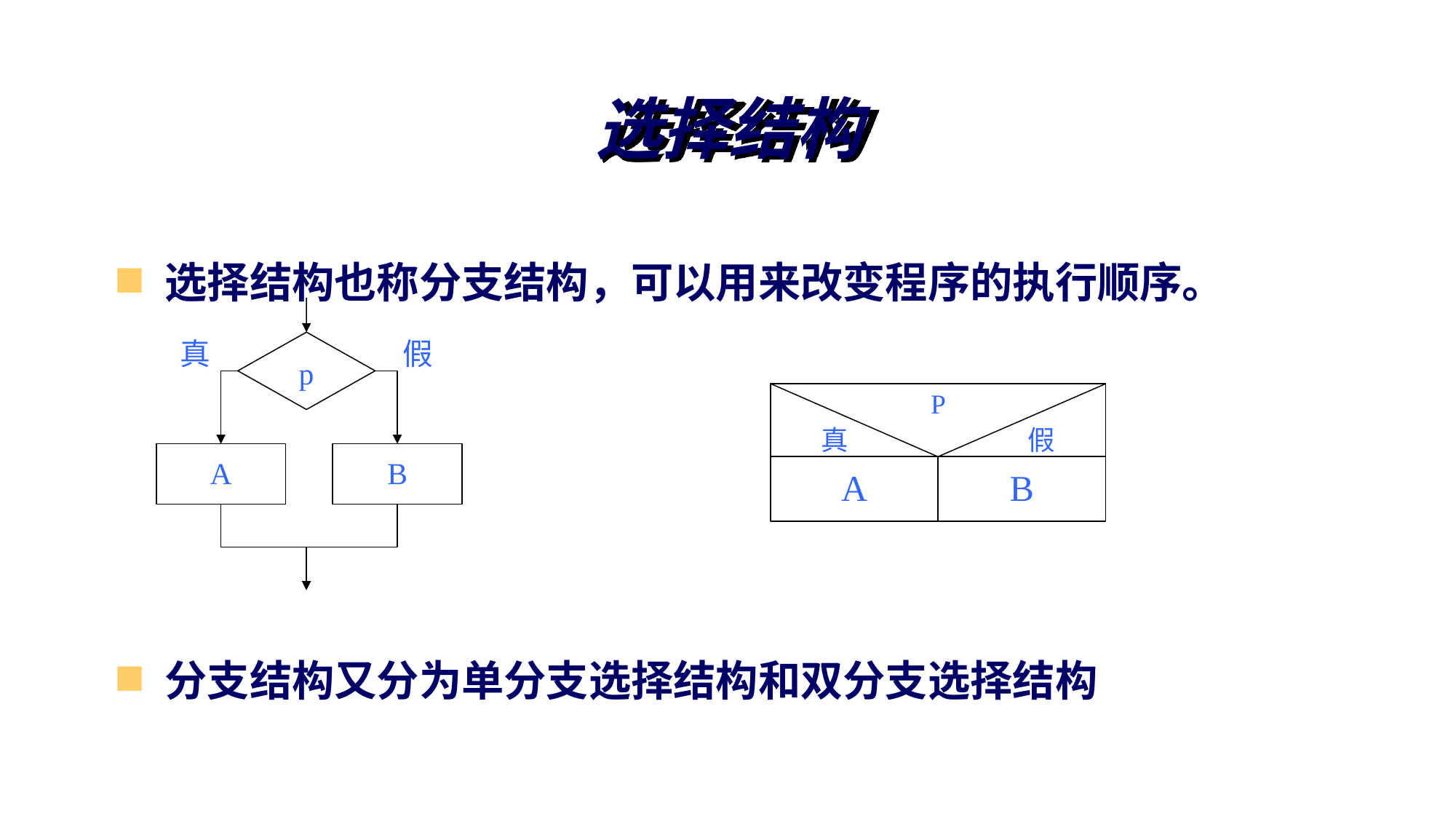

# 选择结构
选择结构也称分支结构，可以用来改变程序的执行顺序。

分支结构又分为单分支选择结构和双分支选择结构
真
p
假
A
B
P
真                             假
A
B